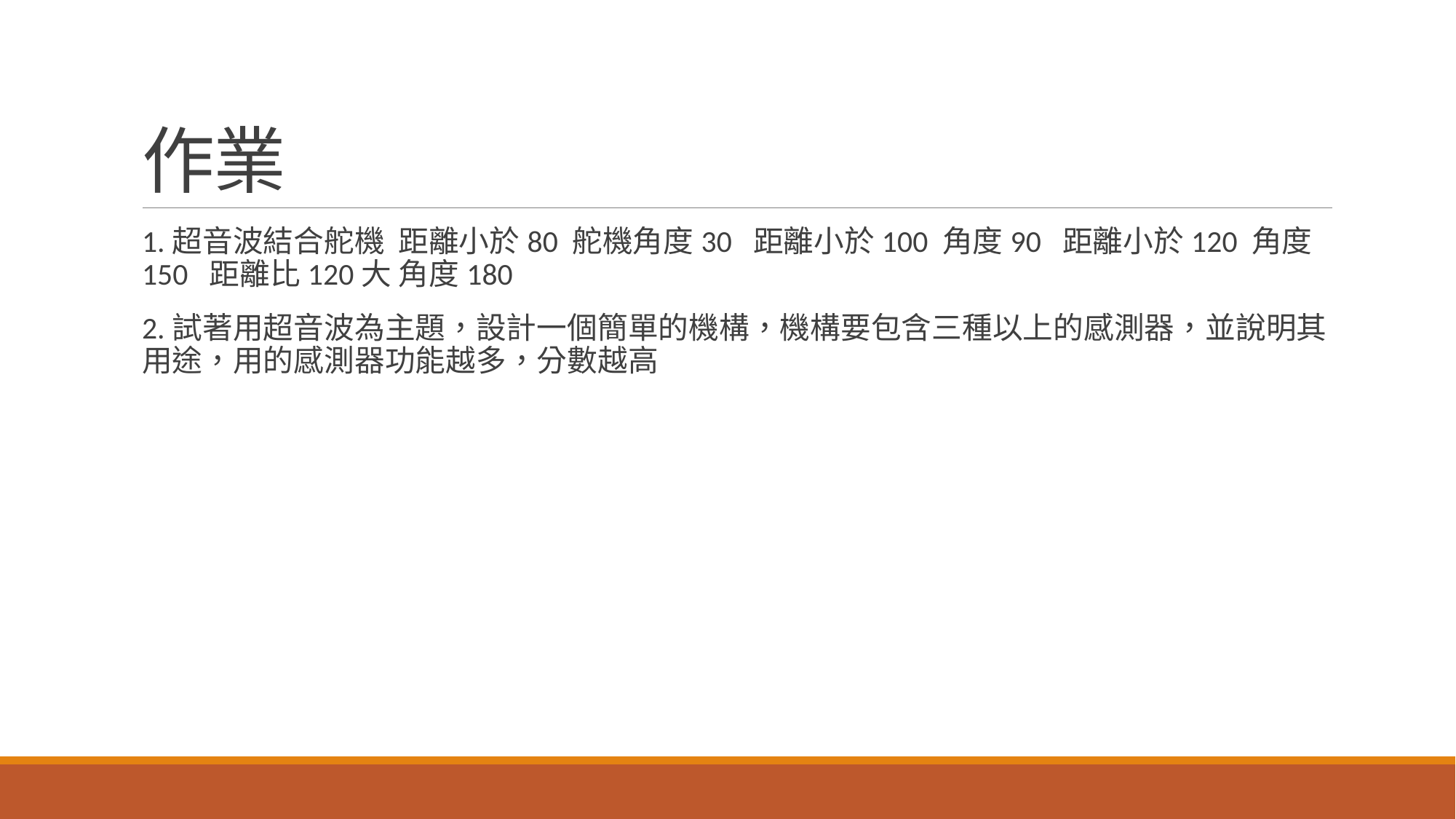

# 作業
1.超音波結合舵機  距離小於80 舵機角度30  距離小於100 角度90  距離小於120 角度150  距離比120大 角度180
2.試著用超音波為主題，設計一個簡單的機構，機構要包含三種以上的感測器，並說明其用途，用的感測器功能越多，分數越高